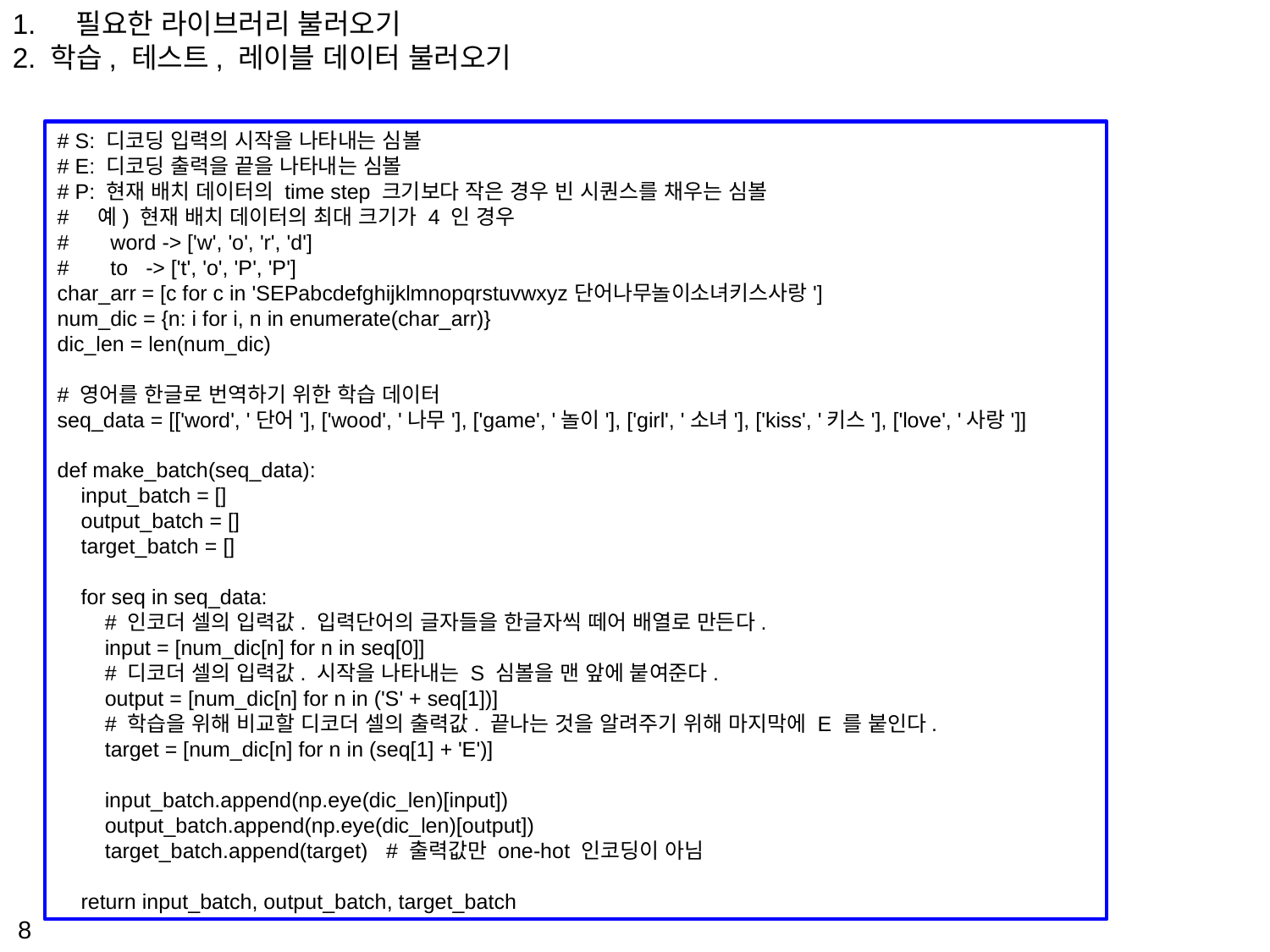

필요한 라이브러리 불러오기
2. 학습, 테스트, 레이블 데이터 불러오기

# S: 디코딩 입력의 시작을 나타내는 심볼
# E: 디코딩 출력을 끝을 나타내는 심볼
# P: 현재 배치 데이터의 time step 크기보다 작은 경우 빈 시퀀스를 채우는 심볼
#    예) 현재 배치 데이터의 최대 크기가 4 인 경우
#       word -> ['w', 'o', 'r', 'd']
#       to   -> ['t', 'o', 'P', 'P']
char_arr = [c for c in 'SEPabcdefghijklmnopqrstuvwxyz단어나무놀이소녀키스사랑']
num_dic = {n: i for i, n in enumerate(char_arr)}
dic_len = len(num_dic)

# 영어를 한글로 번역하기 위한 학습 데이터
seq_data = [['word', '단어'], ['wood', '나무'], ['game', '놀이'], ['girl', '소녀'], ['kiss', '키스'], ['love', '사랑']]

def make_batch(seq_data):
    input_batch = []
    output_batch = []
    target_batch = []

    for seq in seq_data:
        # 인코더 셀의 입력값. 입력단어의 글자들을 한글자씩 떼어 배열로 만든다.
        input = [num_dic[n] for n in seq[0]]
        # 디코더 셀의 입력값. 시작을 나타내는 S 심볼을 맨 앞에 붙여준다.
        output = [num_dic[n] for n in ('S' + seq[1])]
        # 학습을 위해 비교할 디코더 셀의 출력값. 끝나는 것을 알려주기 위해 마지막에 E 를 붙인다.
        target = [num_dic[n] for n in (seq[1] + 'E')]

        input_batch.append(np.eye(dic_len)[input])
        output_batch.append(np.eye(dic_len)[output])
        target_batch.append(target)   # 출력값만 one-hot 인코딩이 아님

    return input_batch, output_batch, target_batch
8